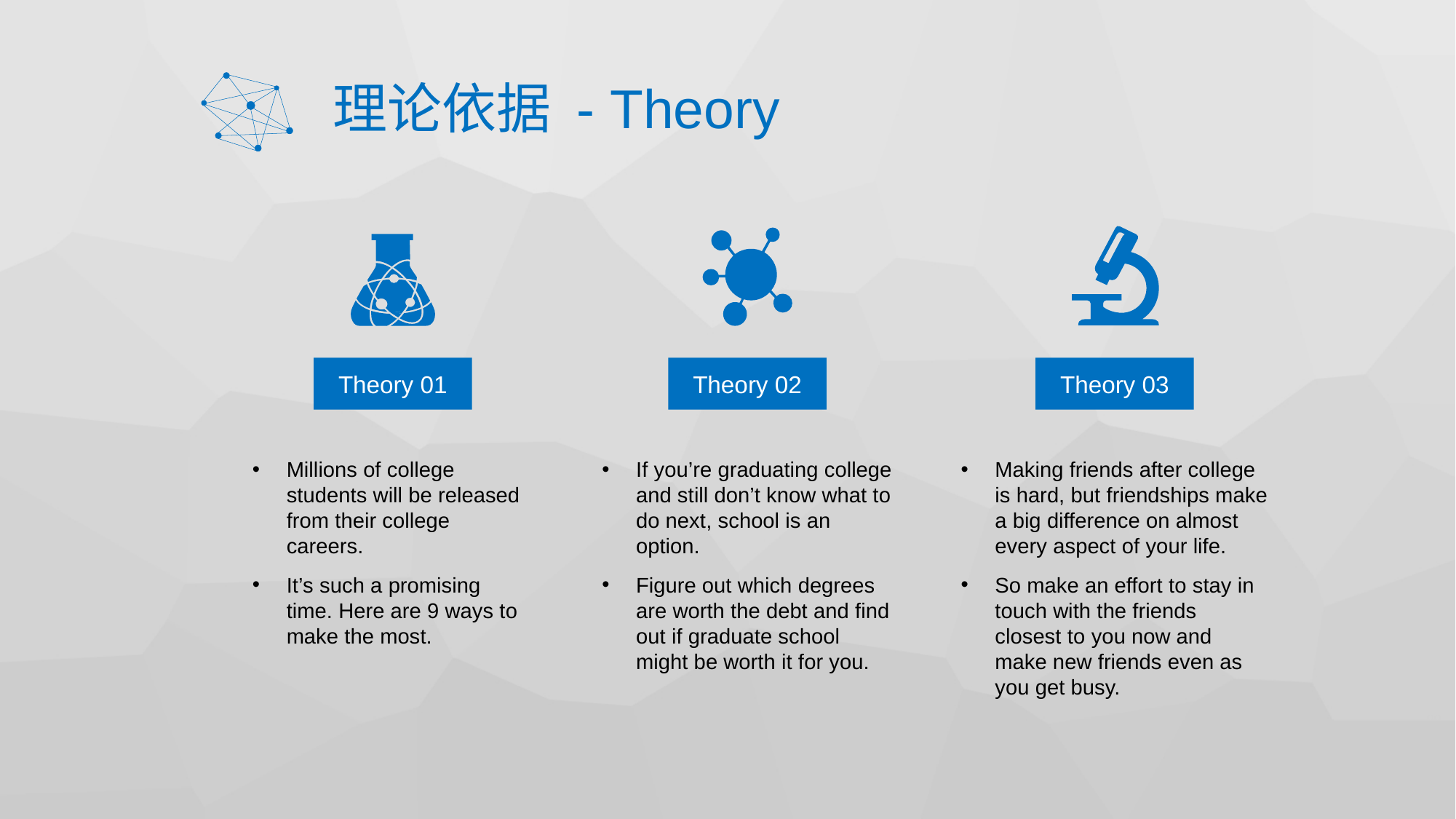

# 理论依据 - Theory

Theory 01
Theory 02
Theory 03
Millions of college students will be released from their college careers.
It’s such a promising time. Here are 9 ways to make the most.
If you’re graduating college and still don’t know what to do next, school is an option.
Figure out which degrees are worth the debt and find out if graduate school might be worth it for you.
Making friends after college is hard, but friendships make a big difference on almost every aspect of your life.
So make an effort to stay in touch with the friends closest to you now and make new friends even as you get busy.